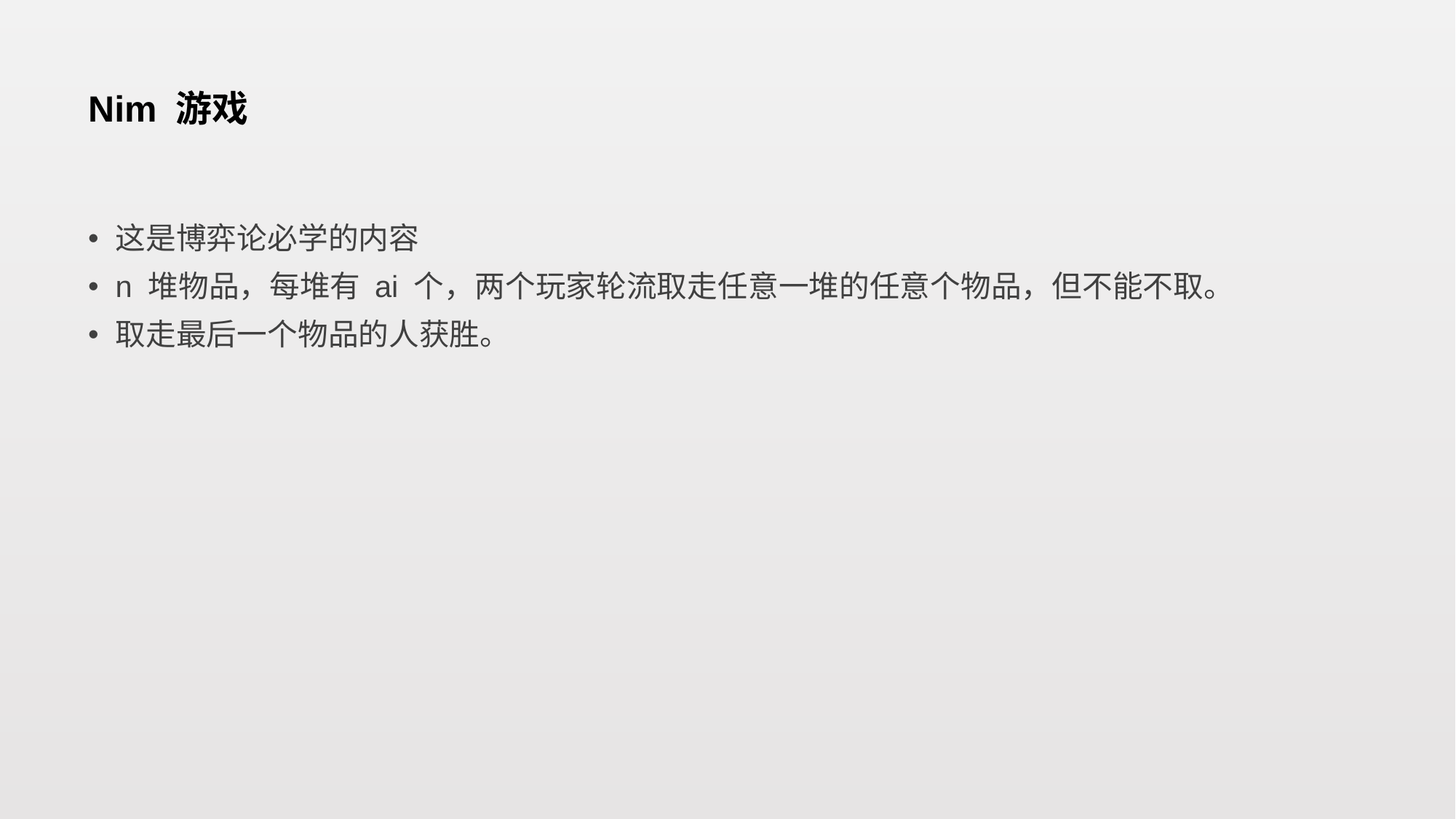

# Nim 游戏
这是博弈论必学的内容
n 堆物品，每堆有 ai 个，两个玩家轮流取走任意一堆的任意个物品，但不能不取。
取走最后一个物品的人获胜。